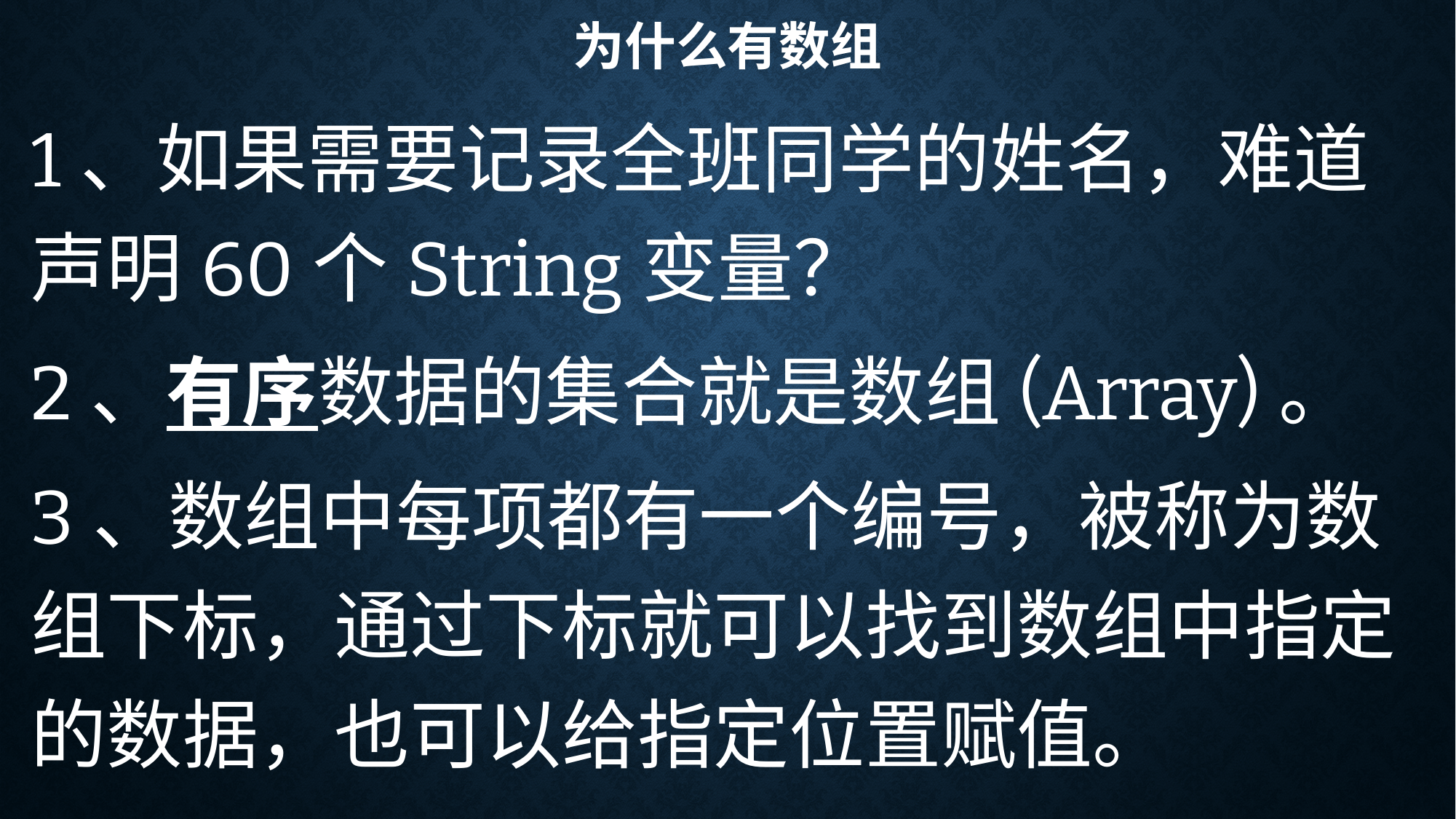

# 为什么有数组
1、如果需要记录全班同学的姓名，难道声明60个String变量？
2、有序数据的集合就是数组(Array)。
3、数组中每项都有一个编号，被称为数组下标，通过下标就可以找到数组中指定的数据，也可以给指定位置赋值。